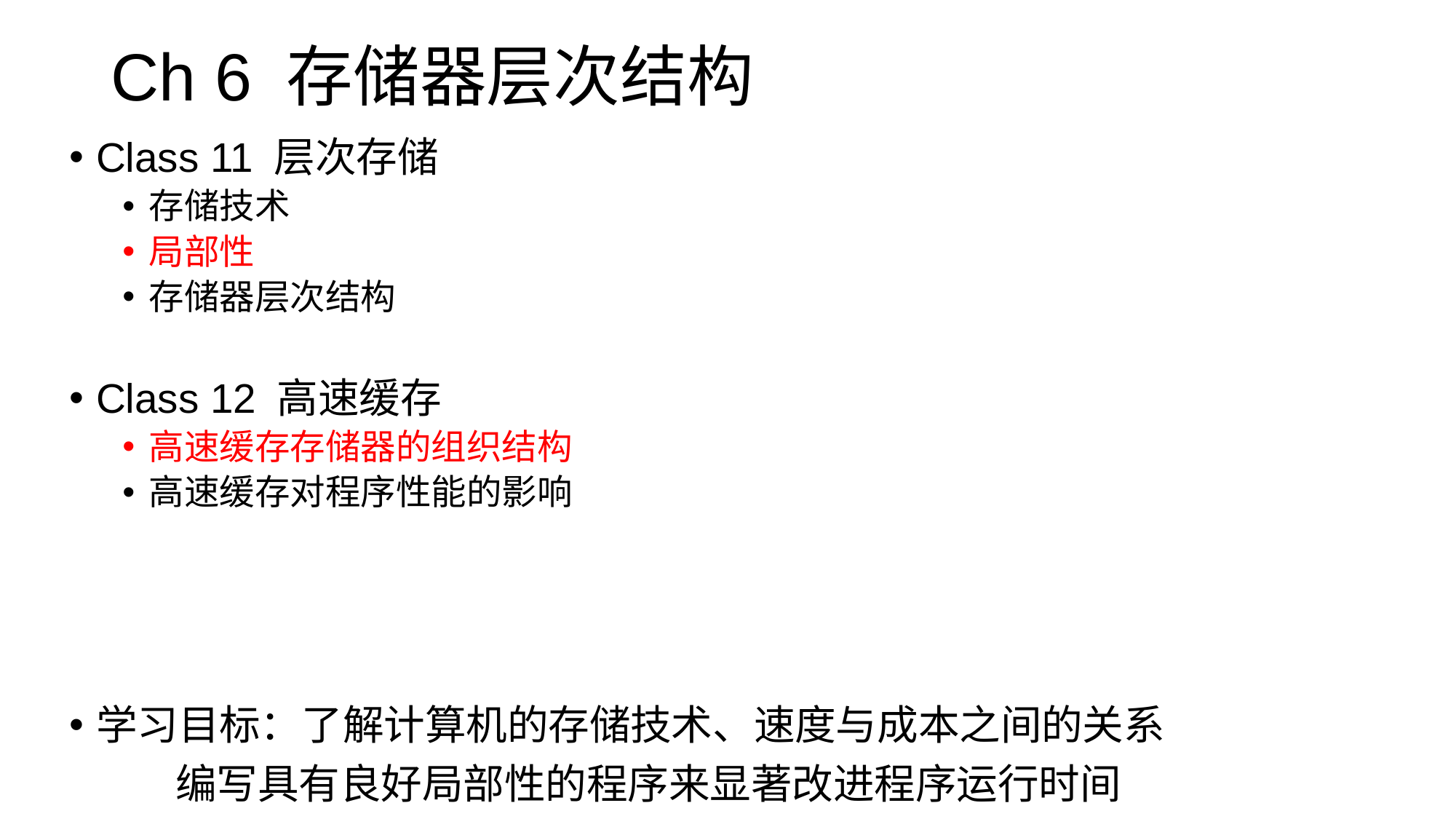

# Ch 6 存储器层次结构
Class 11 层次存储
存储技术
局部性
存储器层次结构

Class 12 高速缓存
高速缓存存储器的组织结构
高速缓存对程序性能的影响

学习目标：了解计算机的存储技术、速度与成本之间的关系
		编写具有良好局部性的程序来显著改进程序运行时间